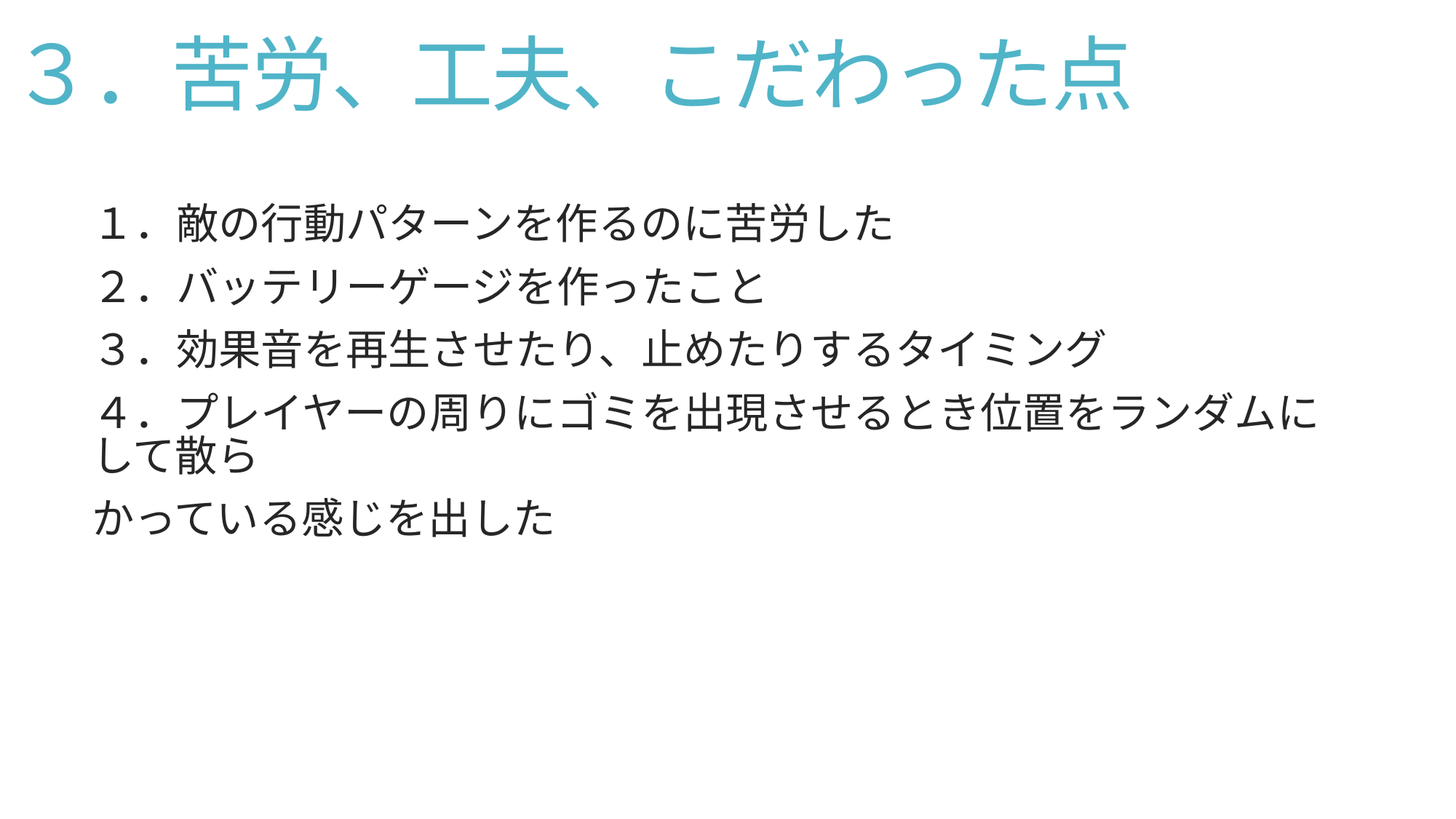

# ３．苦労、工夫、こだわった点
１．敵の行動パターンを作るのに苦労した
２．バッテリーゲージを作ったこと
３．効果音を再生させたり、止めたりするタイミング
４．プレイヤーの周りにゴミを出現させるとき位置をランダムにして散ら
かっている感じを出した